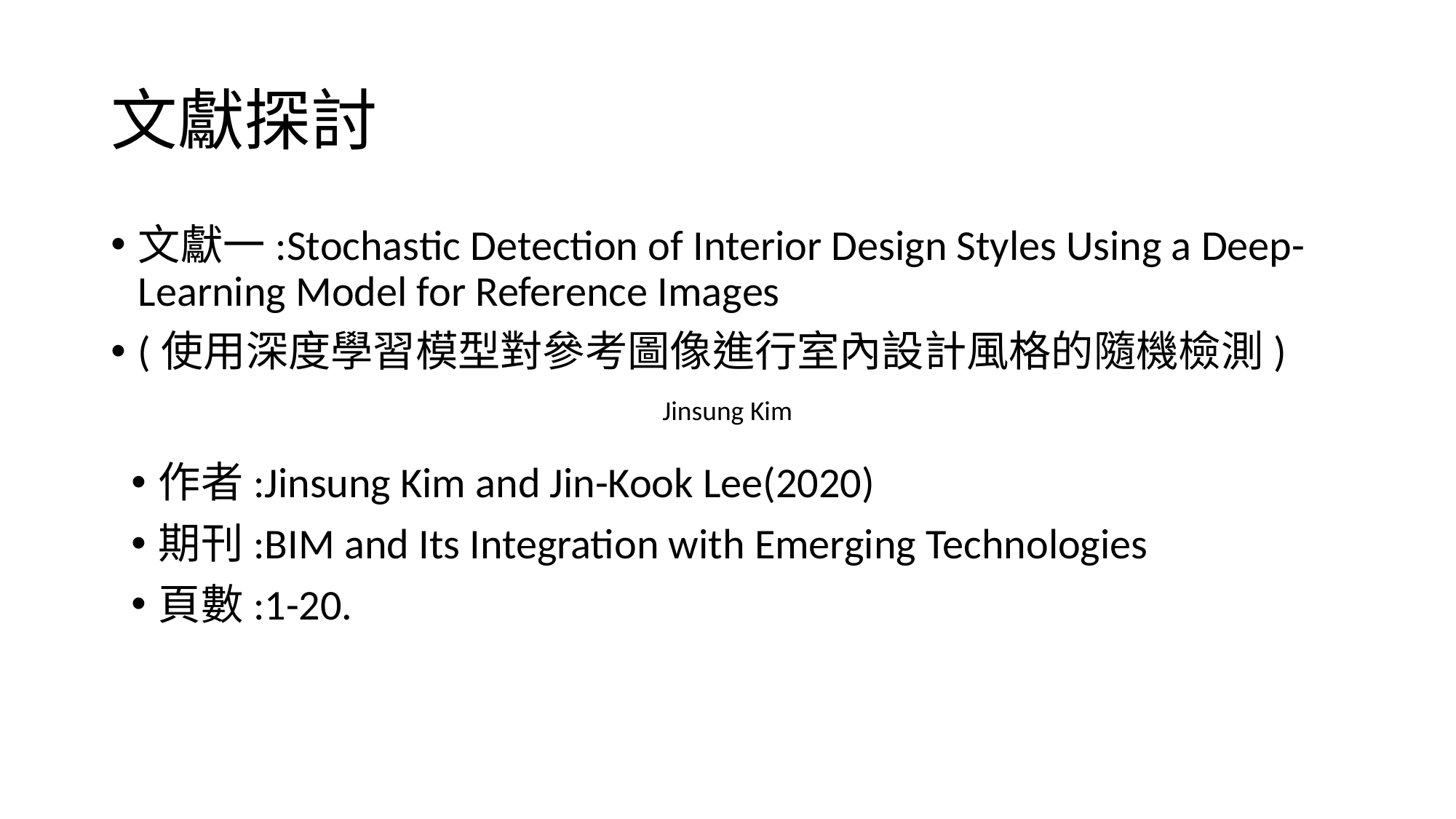

# 文獻探討
文獻一:Stochastic Detection of Interior Design Styles Using a Deep-Learning Model for Reference Images
(使用深度學習模型對參考圖像進行室內設計風格的隨機檢測)
Jinsung Kim
作者:Jinsung Kim and Jin-Kook Lee(2020)
期刊:BIM and Its Integration with Emerging Technologies
頁數:1-20.